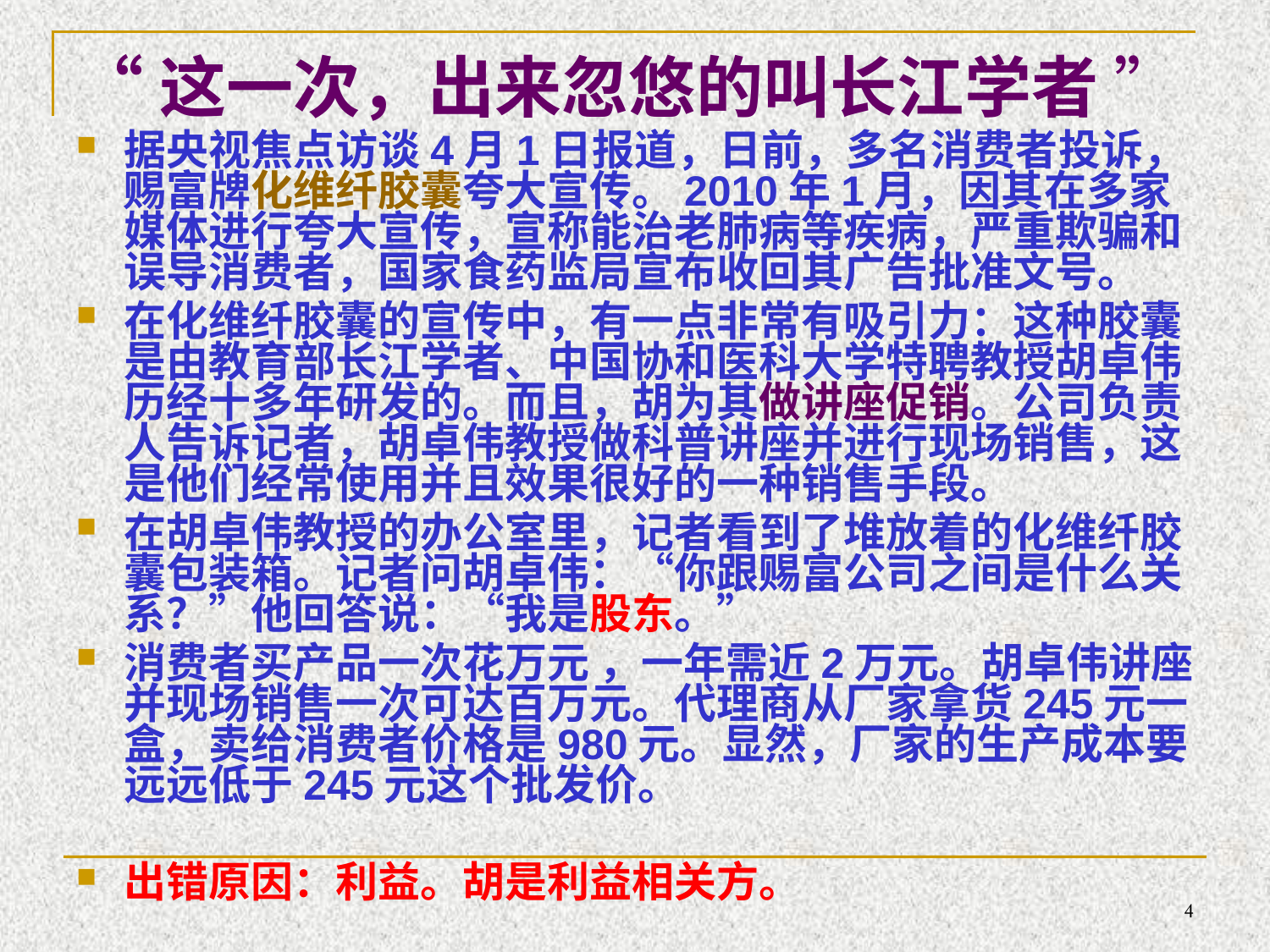

# “这一次，出来忽悠的叫长江学者 ”
据央视焦点访谈4月1日报道，日前，多名消费者投诉，赐富牌化维纤胶囊夸大宣传。2010年1月，因其在多家媒体进行夸大宣传，宣称能治老肺病等疾病，严重欺骗和误导消费者，国家食药监局宣布收回其广告批准文号。
在化维纤胶囊的宣传中，有一点非常有吸引力：这种胶囊是由教育部长江学者、中国协和医科大学特聘教授胡卓伟历经十多年研发的。而且，胡为其做讲座促销。公司负责人告诉记者，胡卓伟教授做科普讲座并进行现场销售，这是他们经常使用并且效果很好的一种销售手段。
在胡卓伟教授的办公室里，记者看到了堆放着的化维纤胶囊包装箱。记者问胡卓伟：“你跟赐富公司之间是什么关系？”他回答说：“我是股东。”
消费者买产品一次花万元 ，一年需近2万元。胡卓伟讲座并现场销售一次可达百万元。代理商从厂家拿货245元一盒，卖给消费者价格是980元。显然，厂家的生产成本要远远低于245元这个批发价。

出错原因：利益。胡是利益相关方。

4